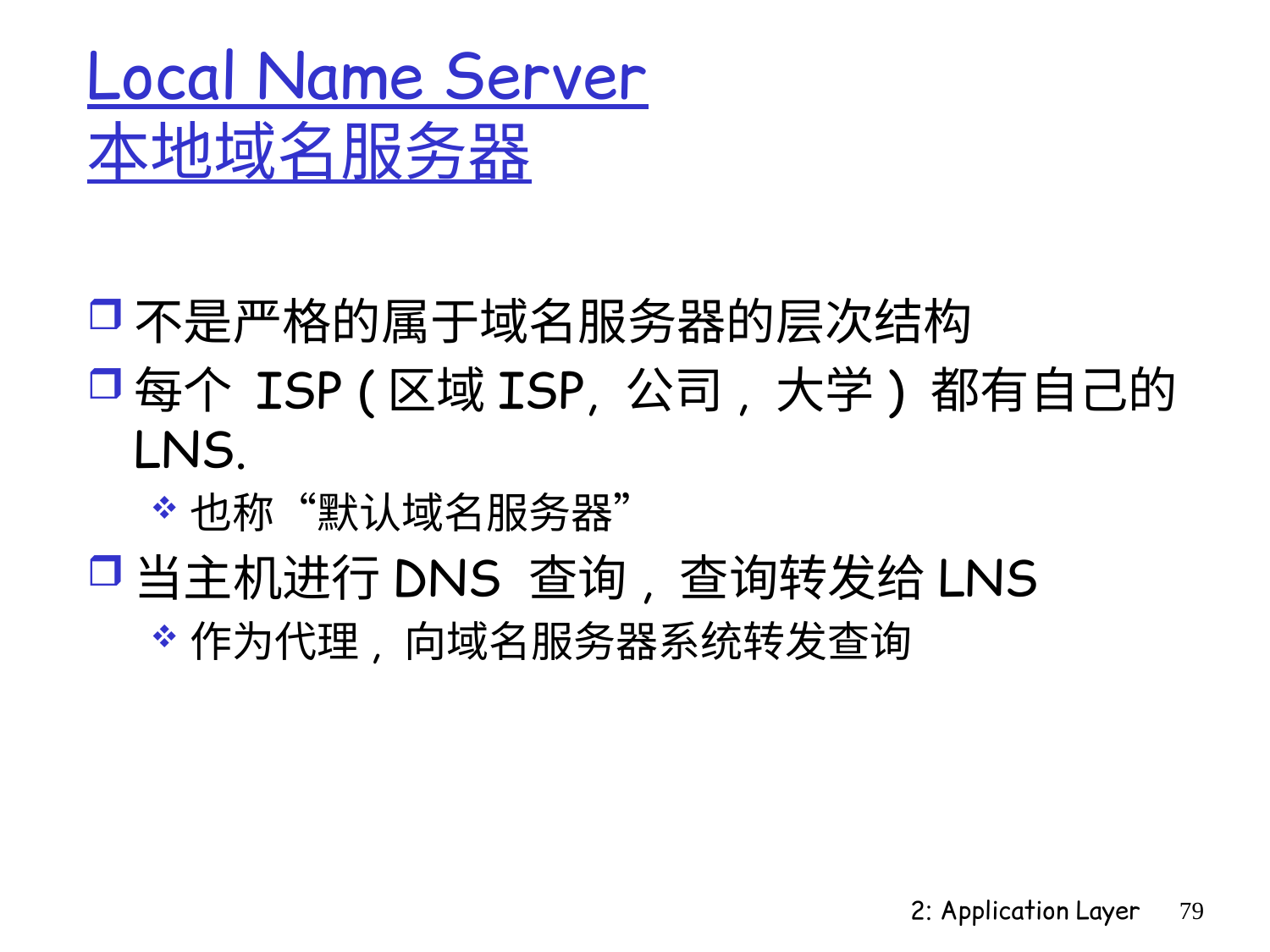

# Local Name Server 本地域名服务器
不是严格的属于域名服务器的层次结构
每个 ISP (区域ISP, 公司, 大学) 都有自己的LNS.
也称“默认域名服务器”
当主机进行DNS 查询, 查询转发给LNS
作为代理, 向域名服务器系统转发查询
2: Application Layer
79